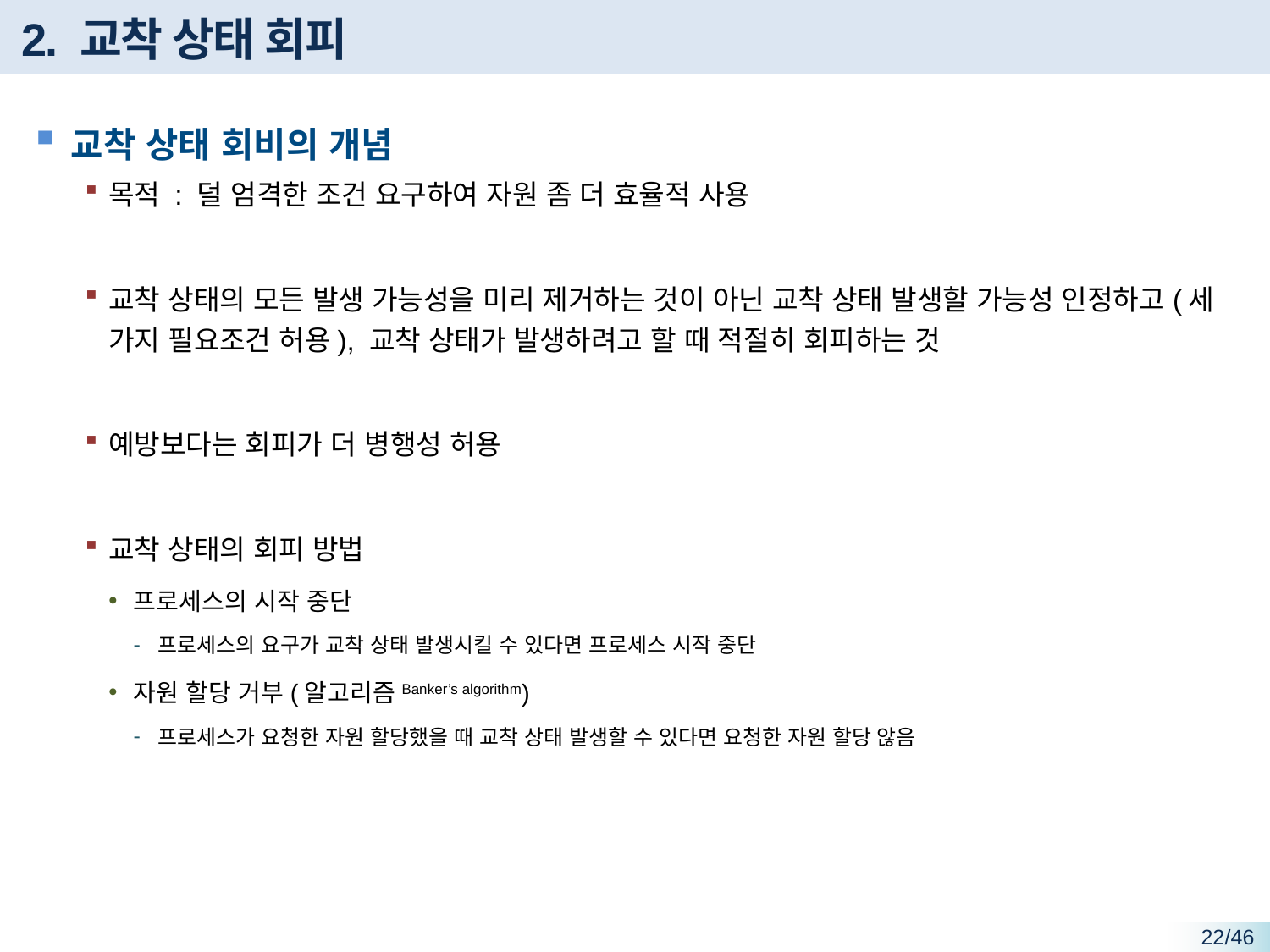

# 2. 교착 상태 회피
교착 상태 회비의 개념
목적 : 덜 엄격한 조건 요구하여 자원 좀 더 효율적 사용

교착 상태의 모든 발생 가능성을 미리 제거하는 것이 아닌 교착 상태 발생할 가능성 인정하고(세 가지 필요조건 허용), 교착 상태가 발생하려고 할 때 적절히 회피하는 것

예방보다는 회피가 더 병행성 허용

교착 상태의 회피 방법
프로세스의 시작 중단
프로세스의 요구가 교착 상태 발생시킬 수 있다면 프로세스 시작 중단
자원 할당 거부(알고리즘Banker’s algorithm)
프로세스가 요청한 자원 할당했을 때 교착 상태 발생할 수 있다면 요청한 자원 할당 않음